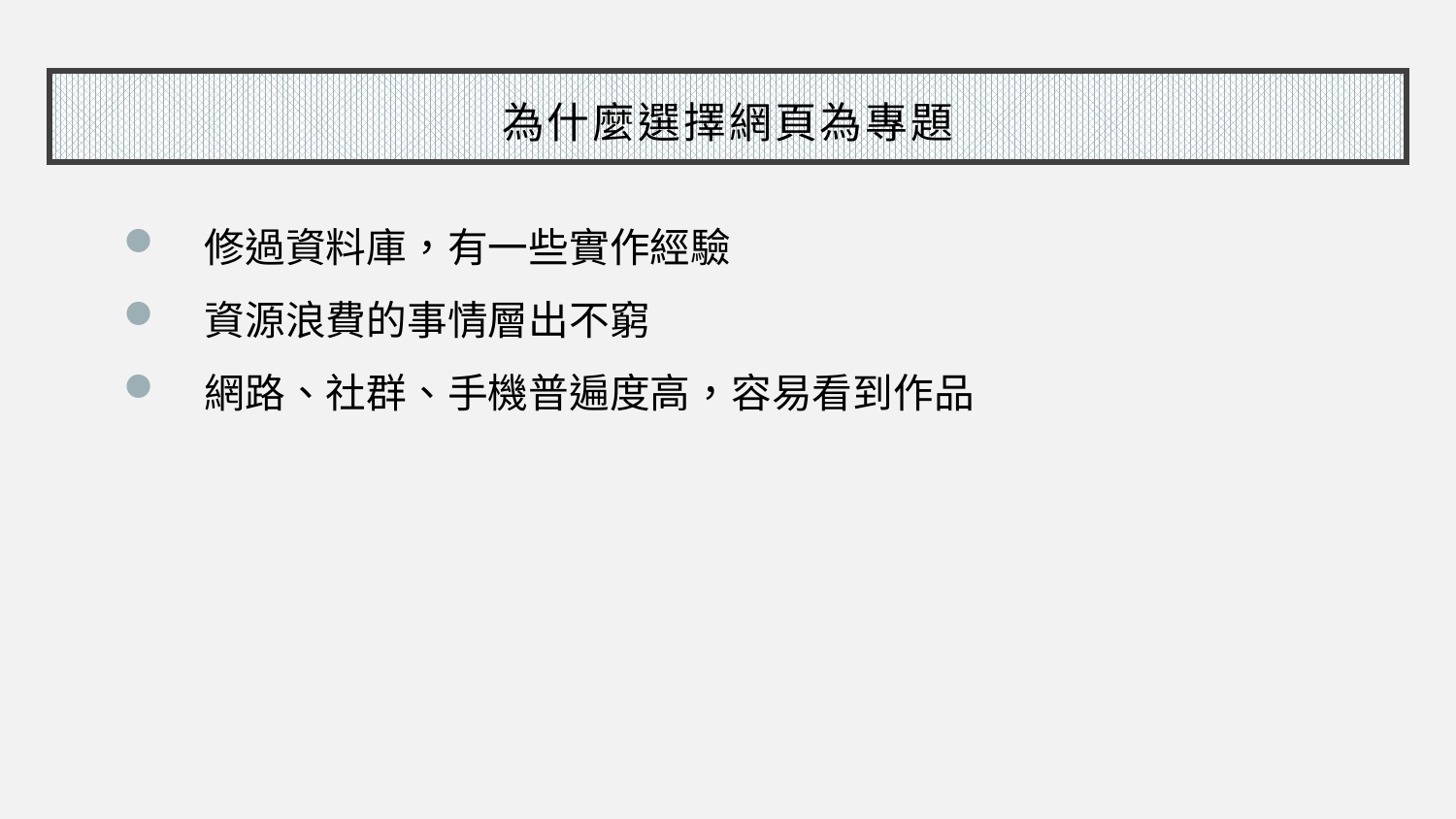

# 為什麼選擇網頁為專題
　修過資料庫，有一些實作經驗
　資源浪費的事情層出不窮
　網路、社群、手機普遍度高，容易看到作品